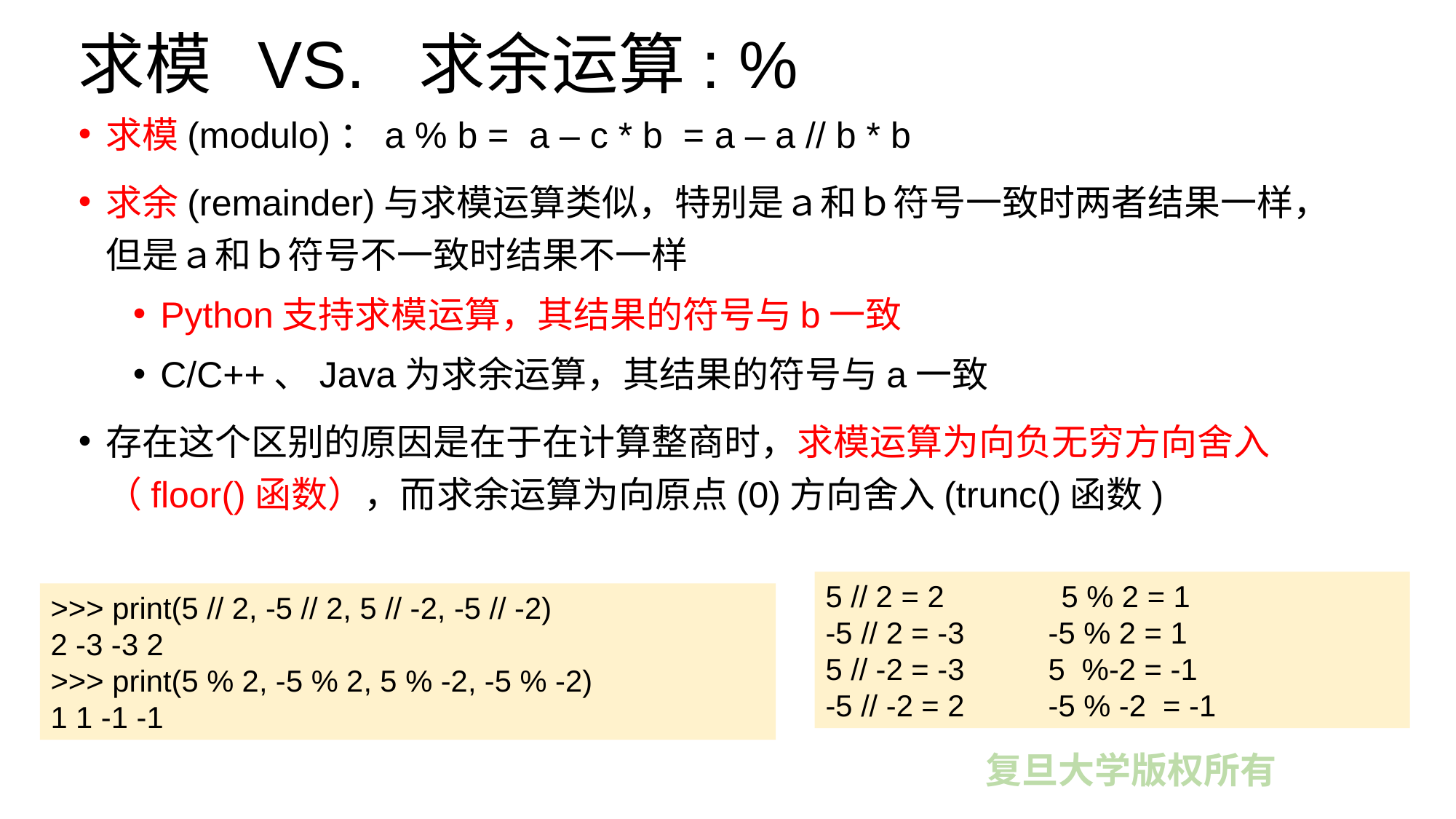

# 求模  VS.  求余运算: %
求模(modulo)：a % b =  a – c * b  = a – a // b * b
求余(remainder)与求模运算类似，特别是ａ和ｂ符号一致时两者结果一样，但是ａ和ｂ符号不一致时结果不一样
Python支持求模运算，其结果的符号与b一致
C/C++、Java为求余运算，其结果的符号与a一致
存在这个区别的原因是在于在计算整商时，求模运算为向负无穷方向舍入（floor()函数），而求余运算为向原点(0)方向舍入(trunc()函数)

5 // 2 = 2              5 % 2 = 1
-5 // 2 = -3          -5 % 2 = 1
5 // -2 = -3          5  %-2 = -1
-5 // -2 = 2          -5 % -2  = -1
>>> print(5 // 2, -5 // 2, 5 // -2, -5 // -2)
2 -3 -3 2
>>> print(5 % 2, -5 % 2, 5 % -2, -5 % -2)
1 1 -1 -1